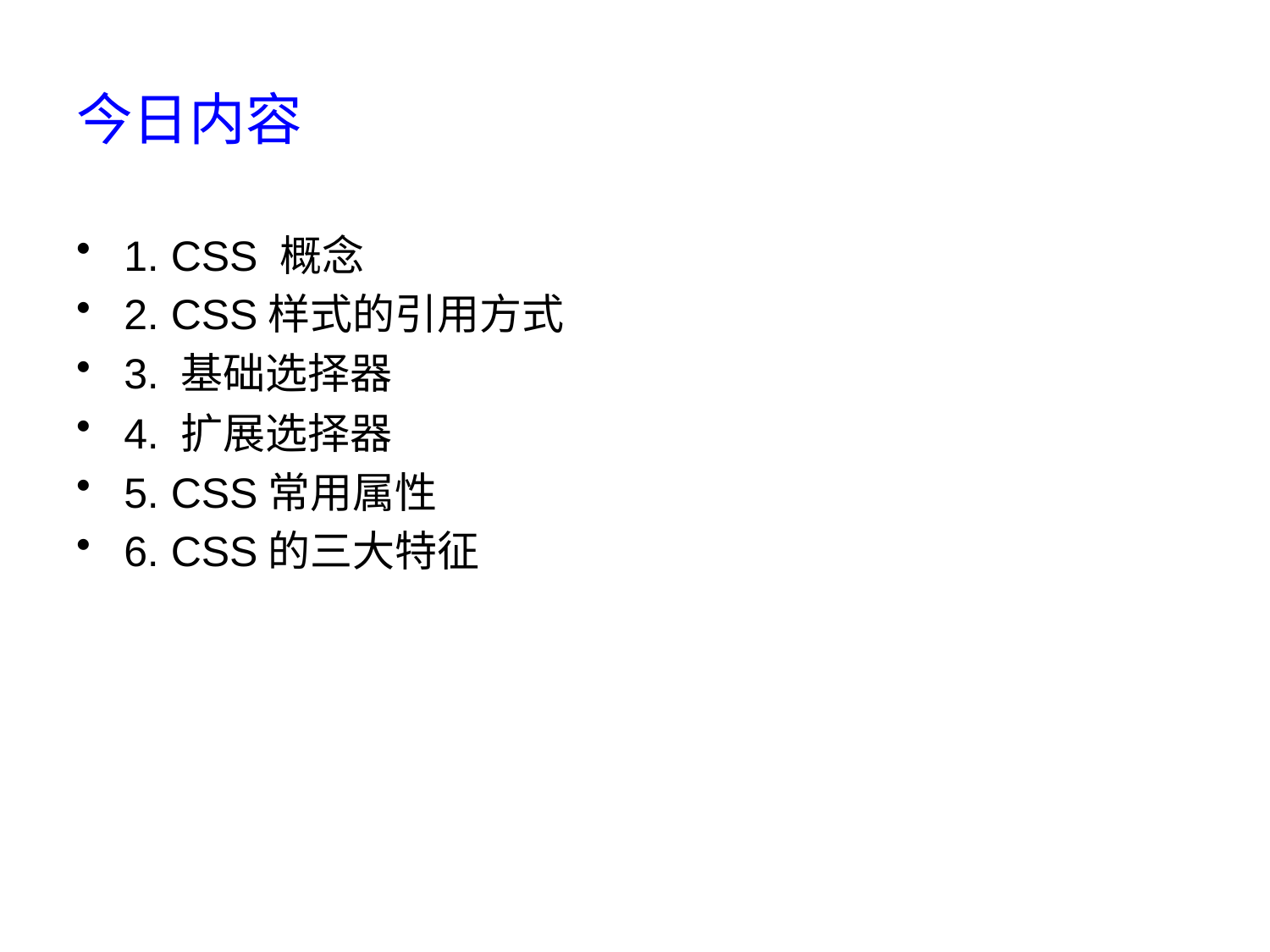

# 今日内容
1. CSS 概念
2. CSS样式的引用方式
3. 基础选择器
4. 扩展选择器
5. CSS常用属性
6. CSS的三大特征